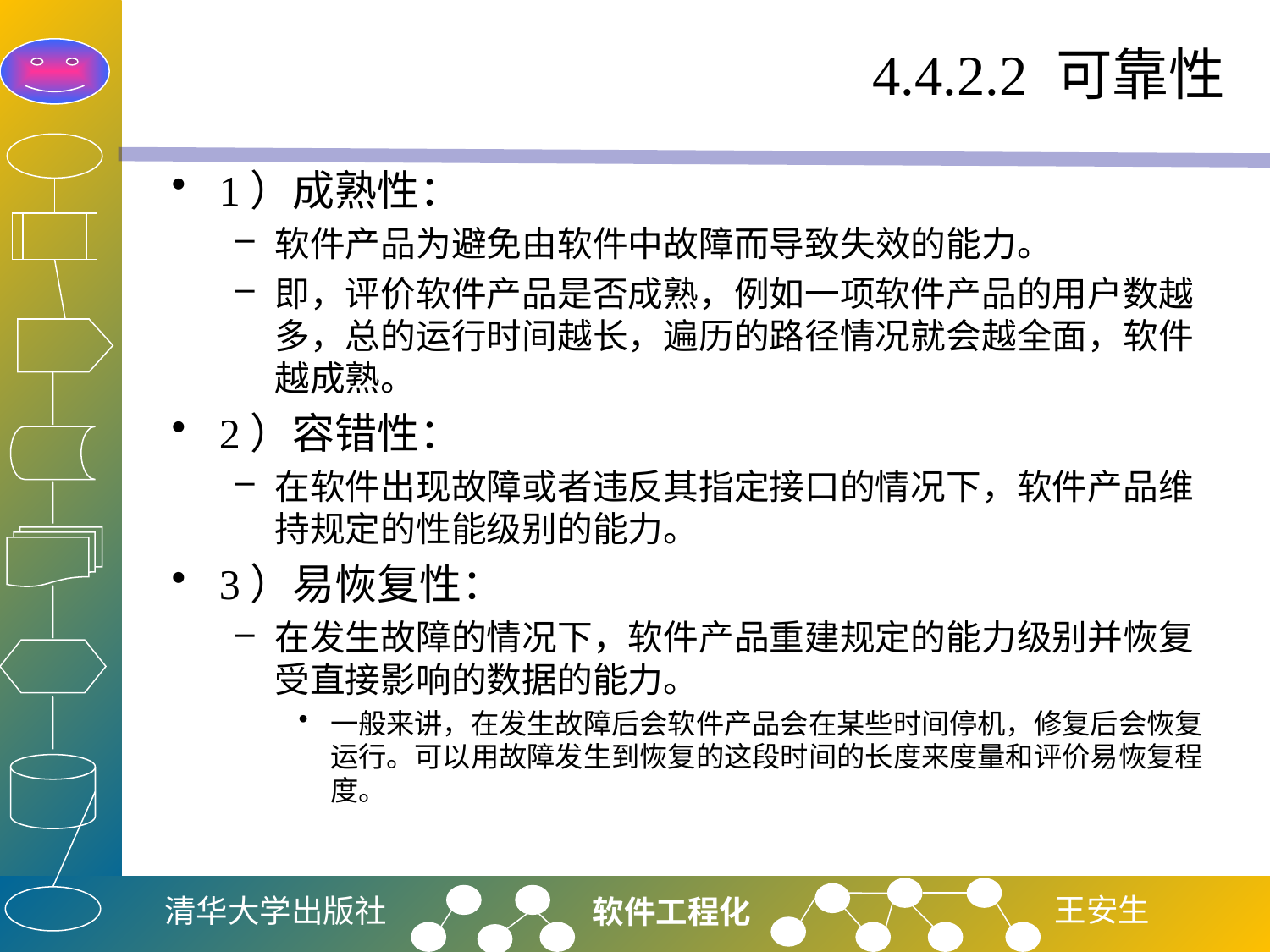

# 4.4.2.2 可靠性
1）成熟性：
软件产品为避免由软件中故障而导致失效的能力。
即，评价软件产品是否成熟，例如一项软件产品的用户数越多，总的运行时间越长，遍历的路径情况就会越全面，软件越成熟。
2）容错性：
在软件出现故障或者违反其指定接口的情况下，软件产品维持规定的性能级别的能力。
3）易恢复性：
在发生故障的情况下，软件产品重建规定的能力级别并恢复受直接影响的数据的能力。
一般来讲，在发生故障后会软件产品会在某些时间停机，修复后会恢复运行。可以用故障发生到恢复的这段时间的长度来度量和评价易恢复程度。